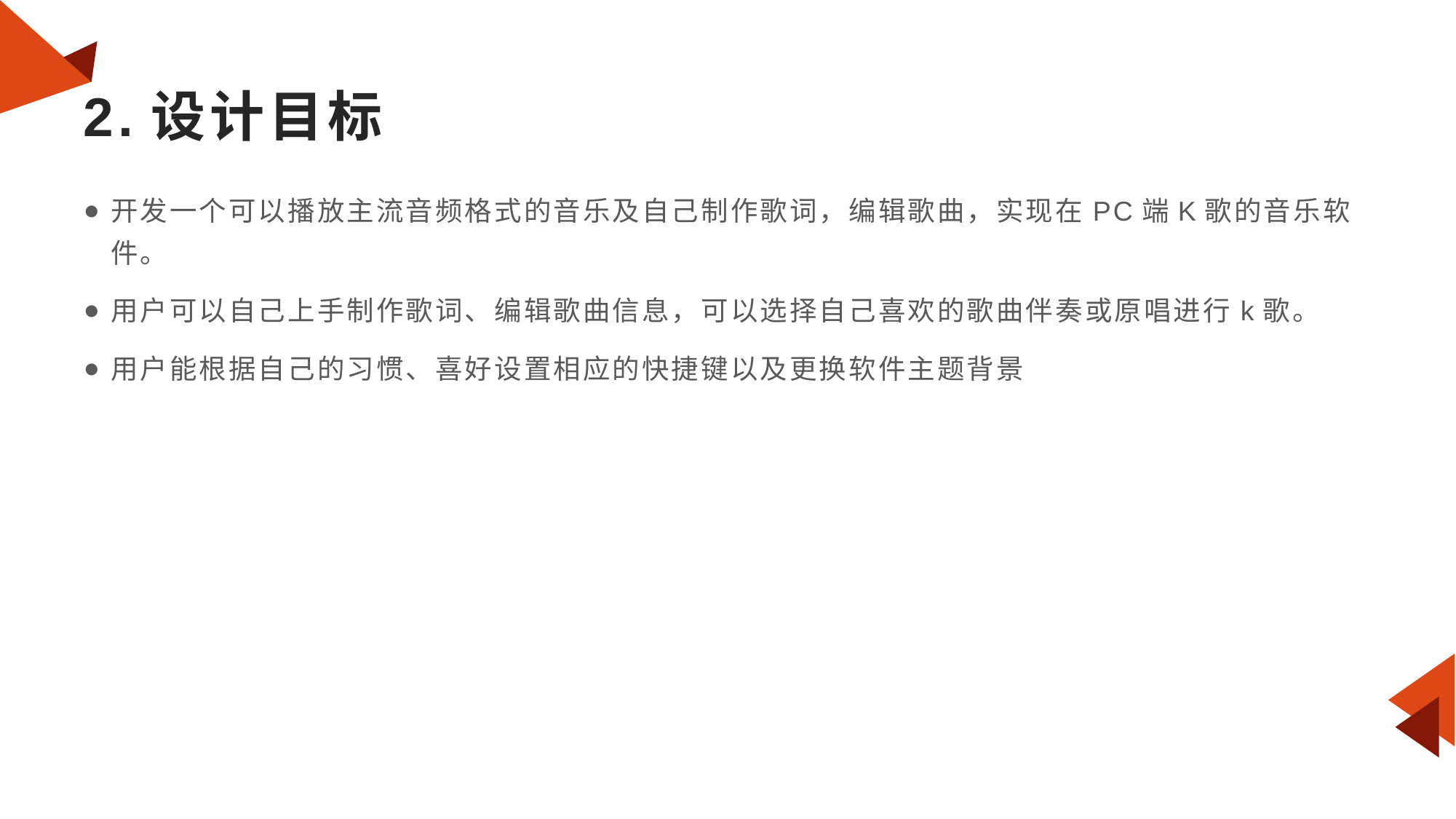

# 2.设计目标
开发一个可以播放主流音频格式的音乐及自己制作歌词，编辑歌曲，实现在PC端K歌的音乐软件。
用户可以自己上手制作歌词、编辑歌曲信息，可以选择自己喜欢的歌曲伴奏或原唱进行k歌。
用户能根据自己的习惯、喜好设置相应的快捷键以及更换软件主题背景